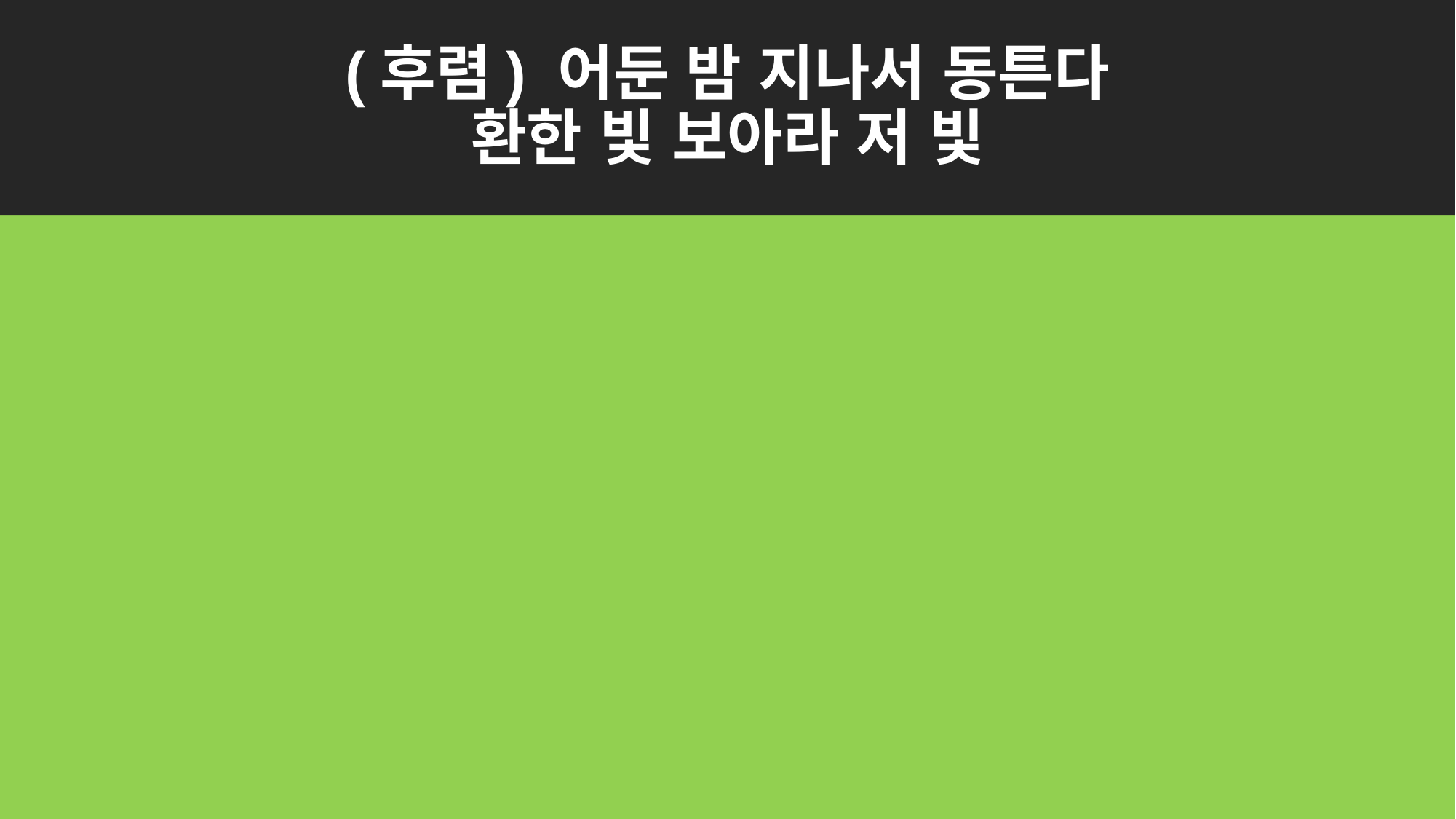

# (후렴) 어둔 밤 지나서 동튼다 환한 빛 보아라 저 빛